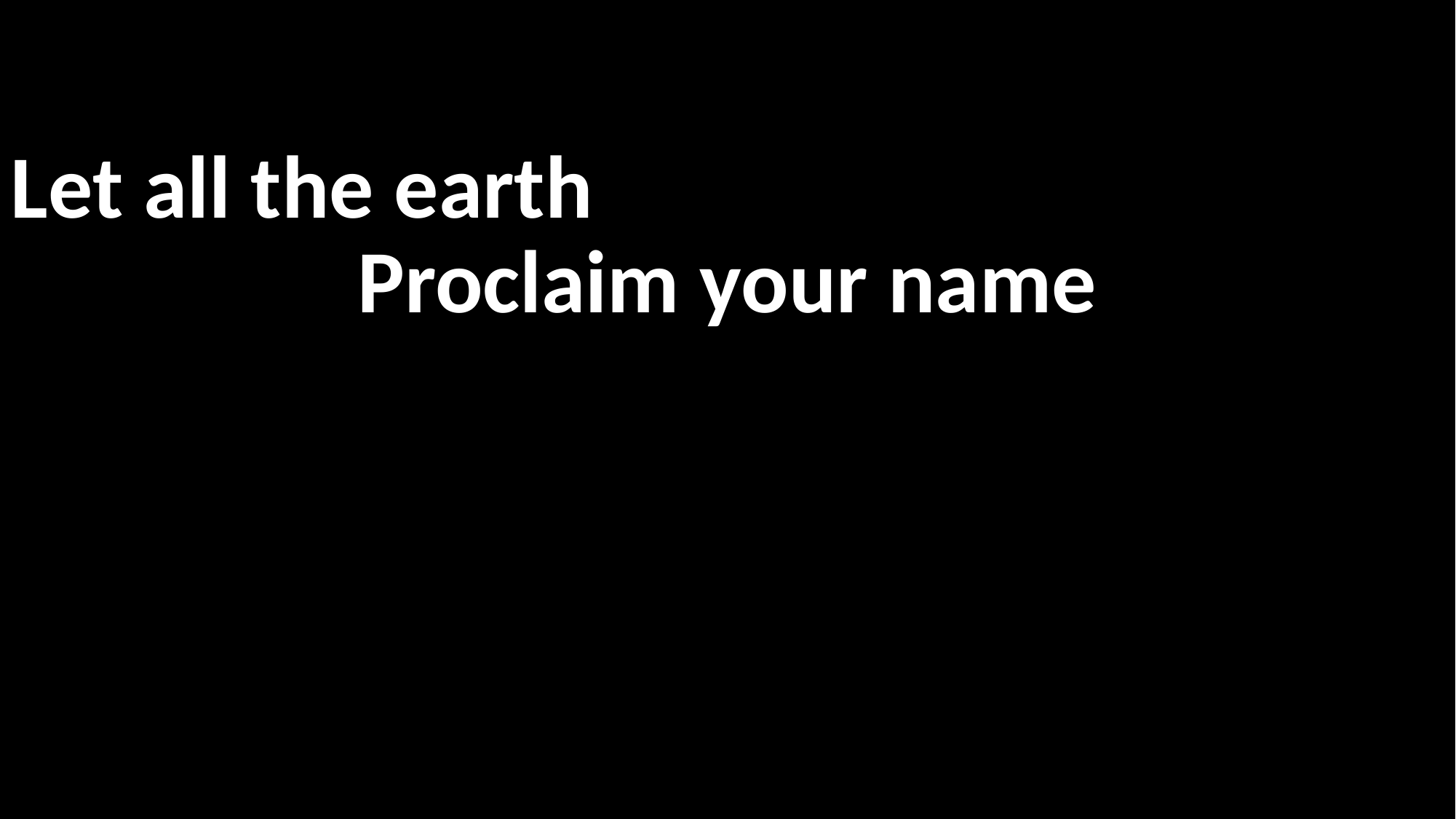

Let all the earth
Proclaim your name
온 땅이여 경배하라